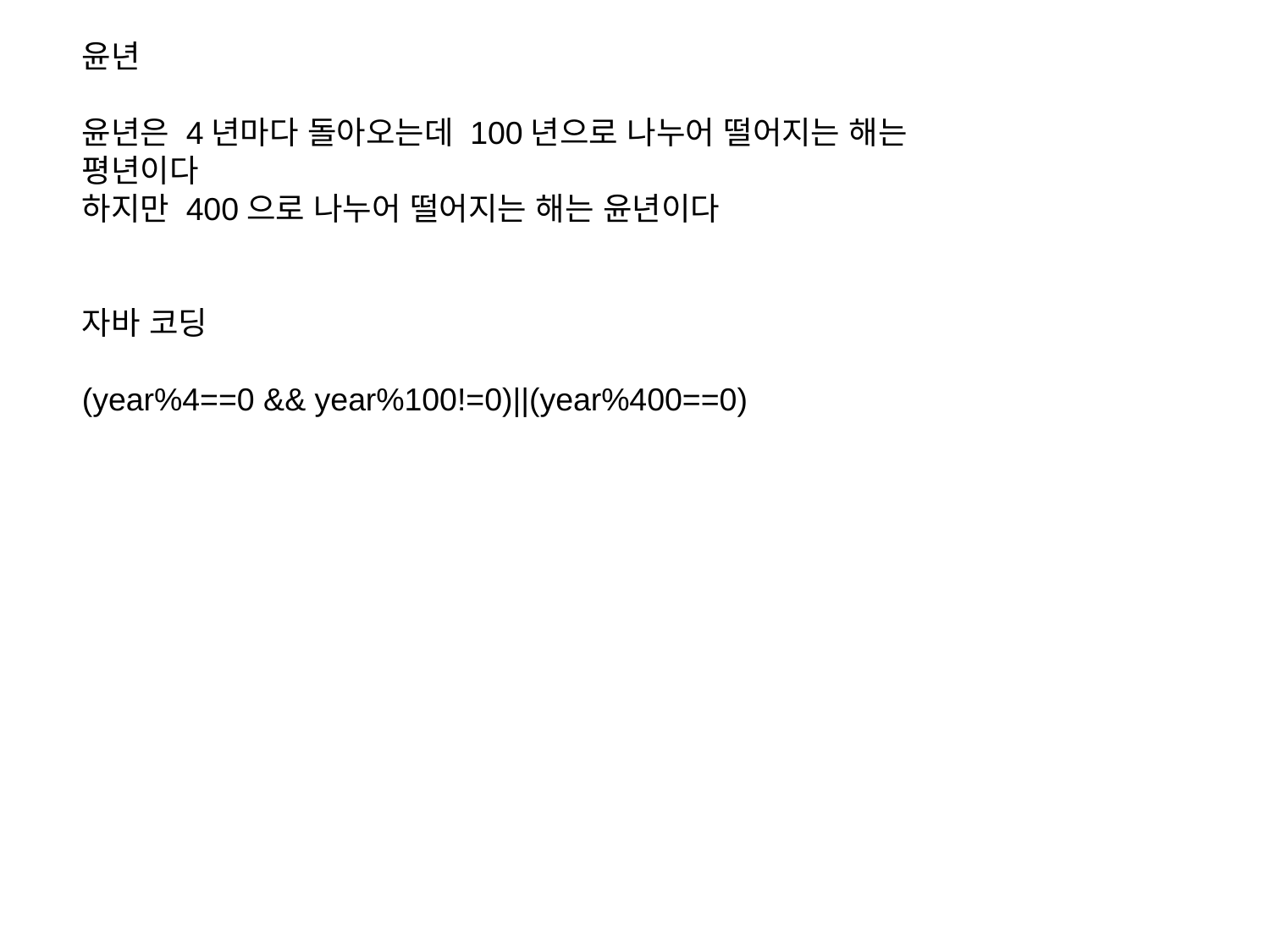

윤년

윤년은 4년마다 돌아오는데 100년으로 나누어 떨어지는 해는
평년이다
하지만 400으로 나누어 떨어지는 해는 윤년이다

자바 코딩

(year%4==0 && year%100!=0)||(year%400==0)